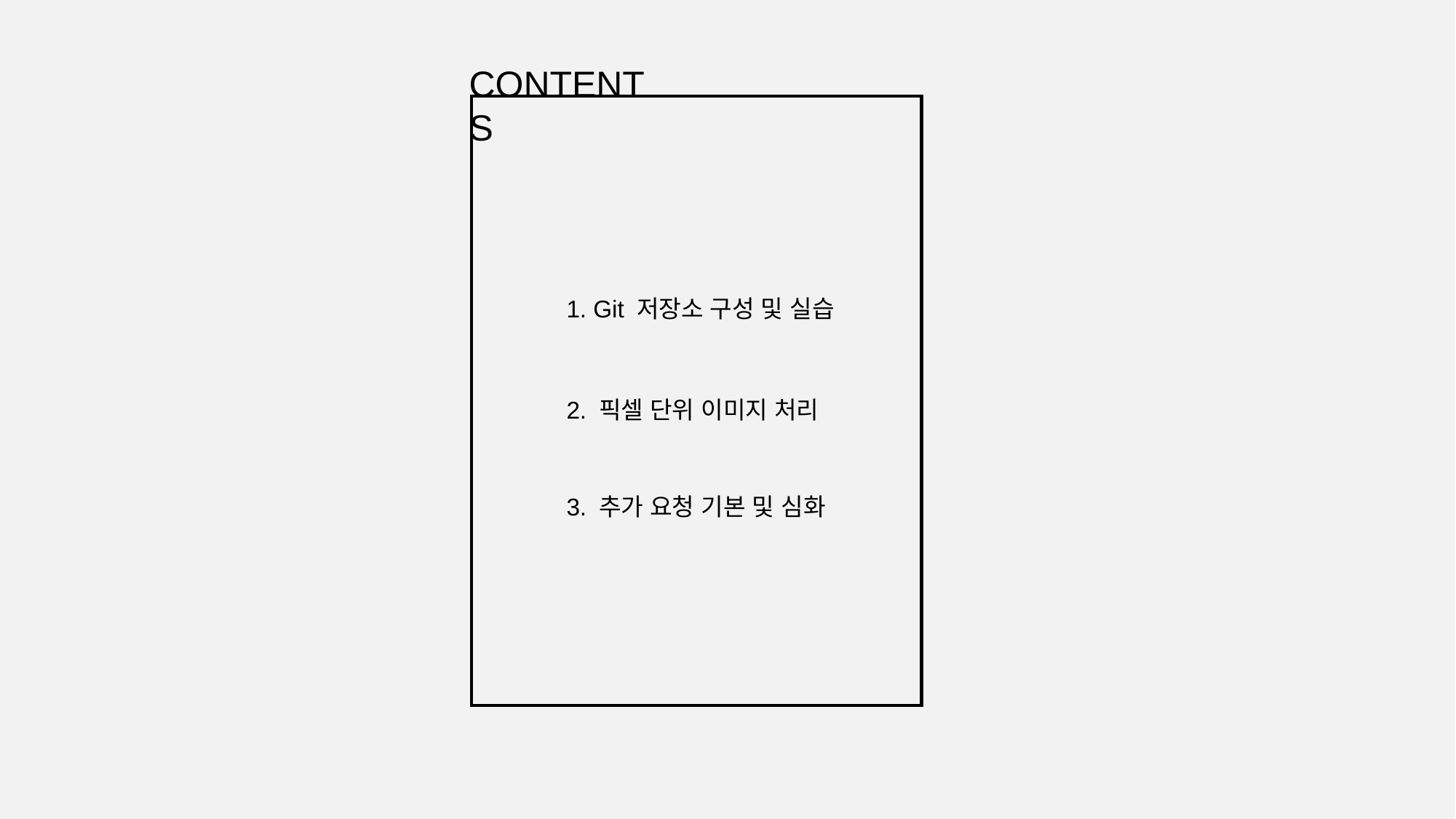

CONTENTS

1. Git 저장소 구성 및 실습
2. 픽셀 단위 이미지 처리
3. 추가 요청 기본 및 심화